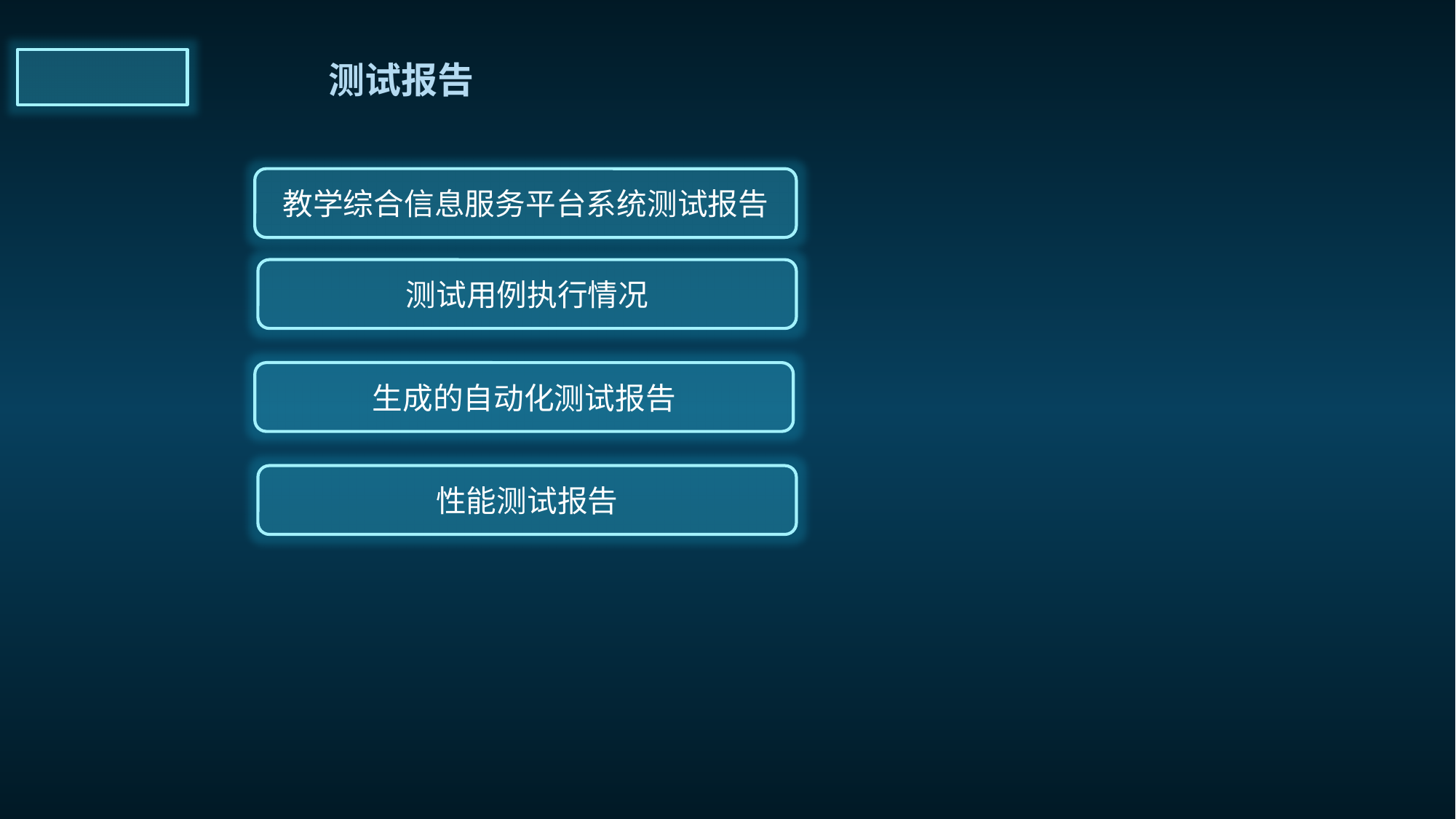

测试报告
教学综合信息服务平台系统测试报告
测试用例执行情况
生成的自动化测试报告
性能测试报告